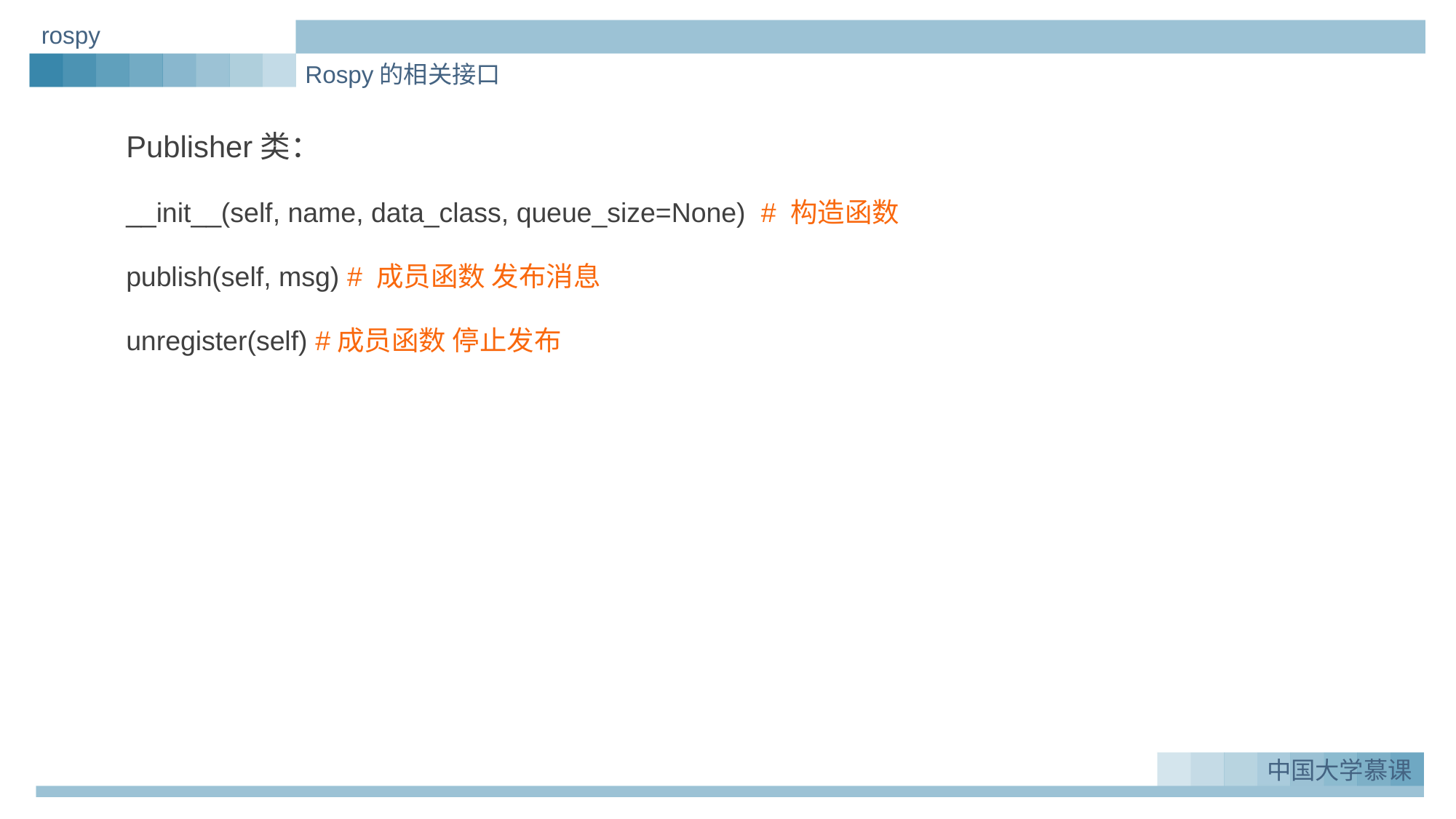

rospy
Rospy的相关接口
Publisher类：
__init__(self, name, data_class, queue_size=None)  # 构造函数
publish(self, msg) # 成员函数 发布消息
unregister(self) #成员函数 停止发布

中国大学慕课